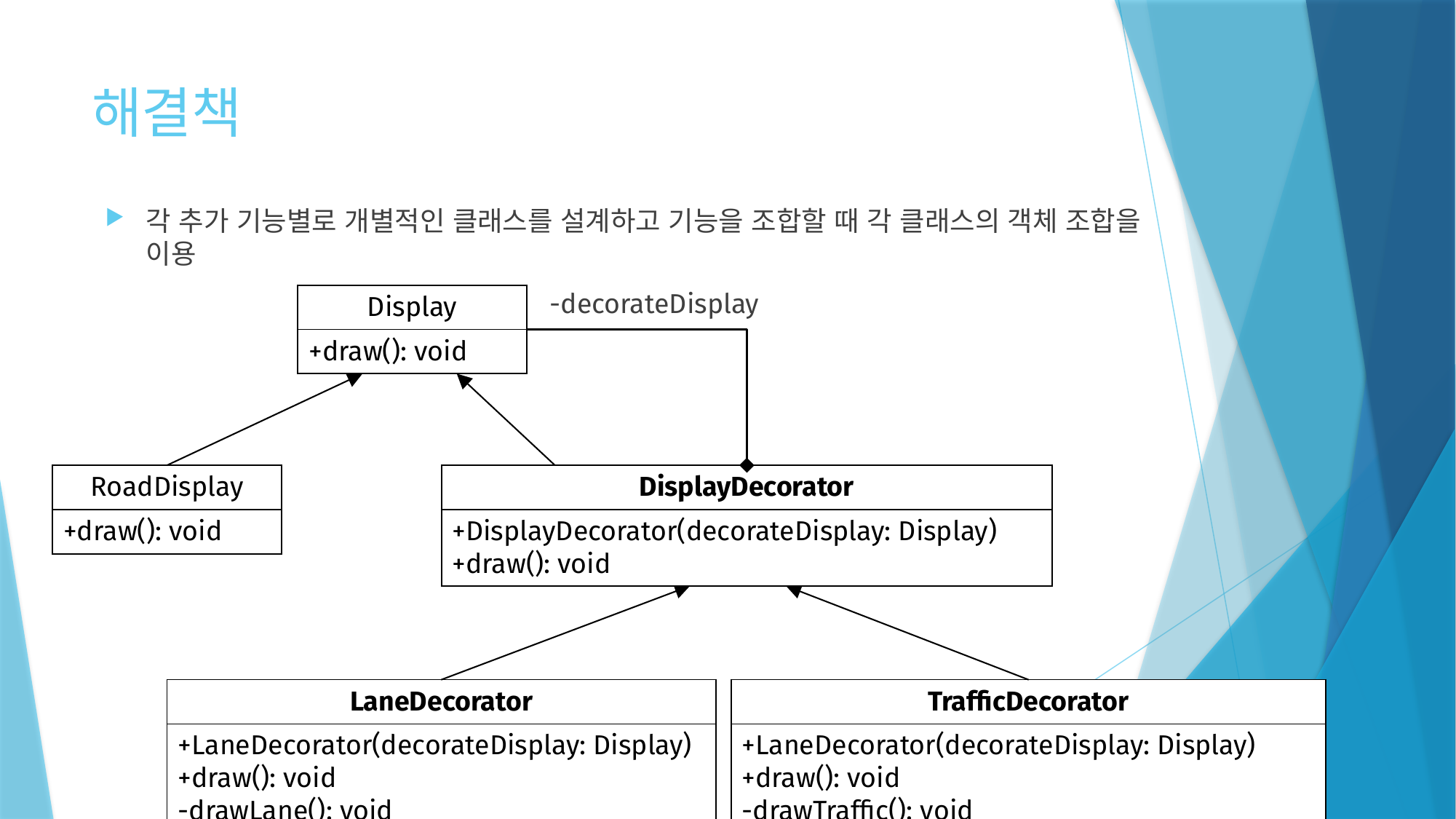

# 해결책
각 추가 기능별로 개별적인 클래스를 설계하고 기능을 조합할 때 각 클래스의 객체 조합을 이용
-decorateDisplay
| Display |
| --- |
| +draw(): void |
| RoadDisplay |
| --- |
| +draw(): void |
| DisplayDecorator |
| --- |
| +DisplayDecorator(decorateDisplay: Display) +draw(): void |
| LaneDecorator |
| --- |
| +LaneDecorator(decorateDisplay: Display) +draw(): void -drawLane(): void |
| TrafficDecorator |
| --- |
| +LaneDecorator(decorateDisplay: Display) +draw(): void -drawTraffic(): void |